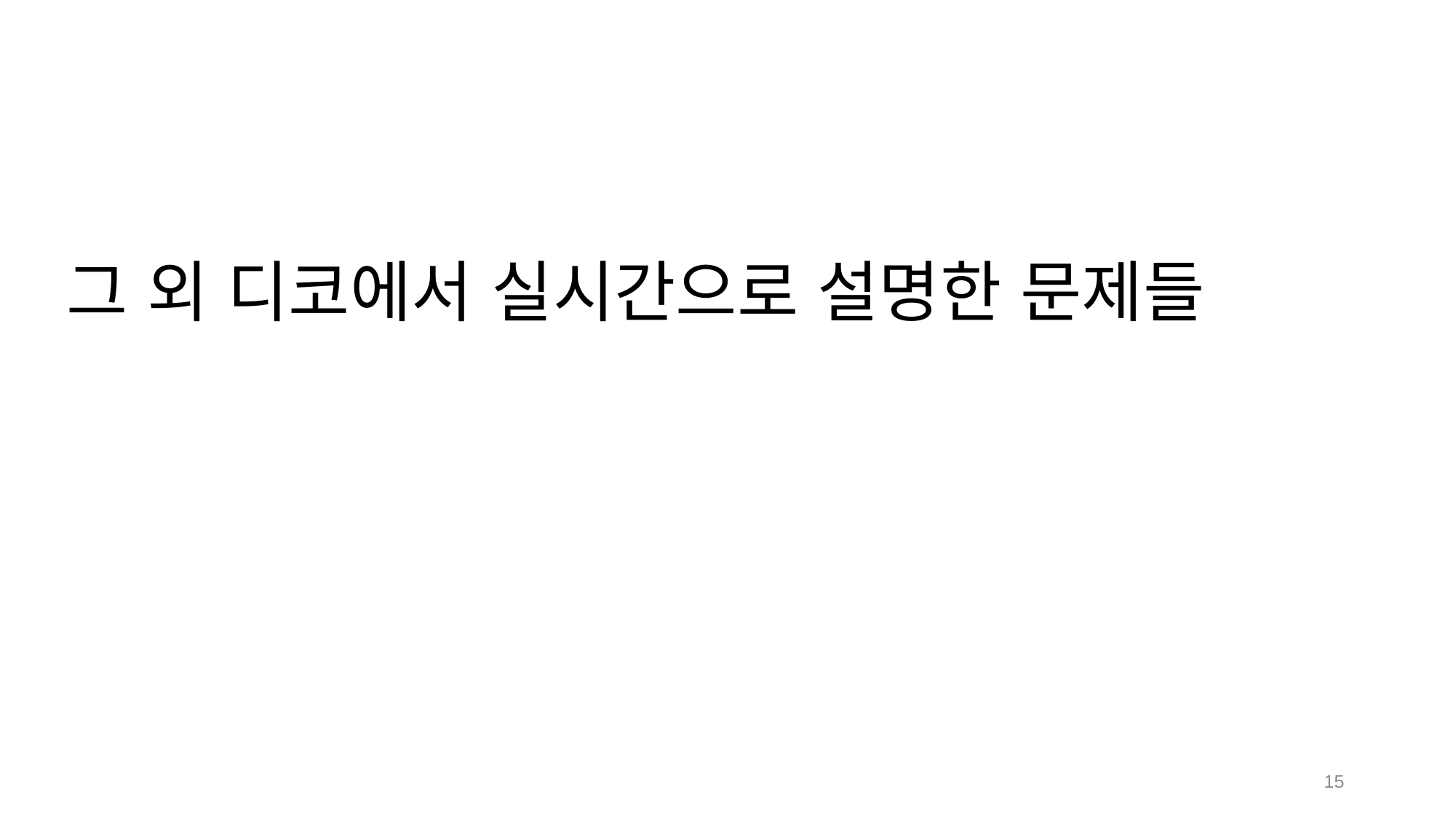

# 그 외 디코에서 실시간으로 설명한 문제들
15